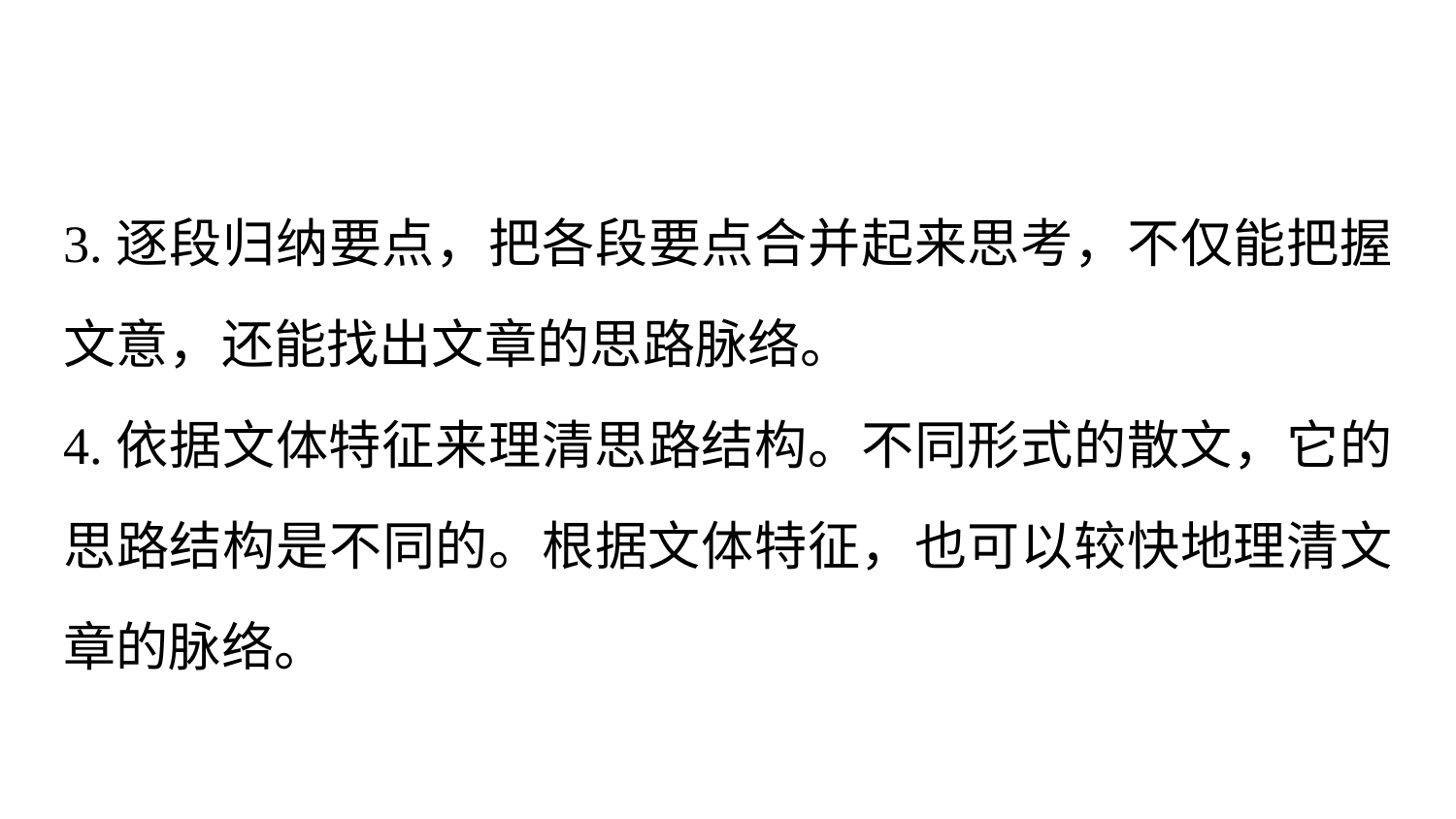

3.逐段归纳要点，把各段要点合并起来思考，不仅能把握文意，还能找出文章的思路脉络。
4.依据文体特征来理清思路结构。不同形式的散文，它的思路结构是不同的。根据文体特征，也可以较快地理清文章的脉络。